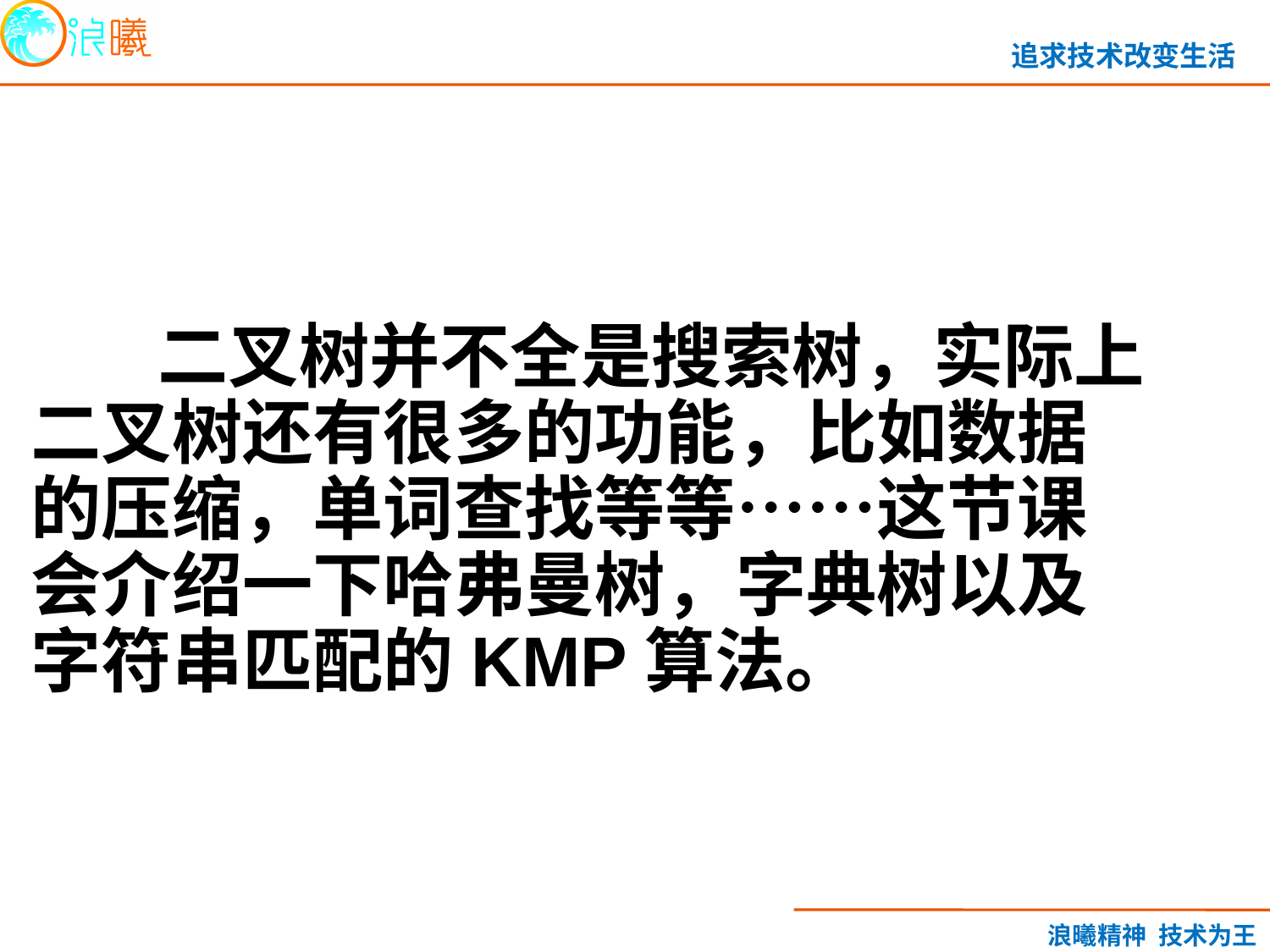

二叉树并不全是搜索树，实际上二叉树还有很多的功能，比如数据的压缩，单词查找等等……这节课会介绍一下哈弗曼树，字典树以及字符串匹配的KMP算法。